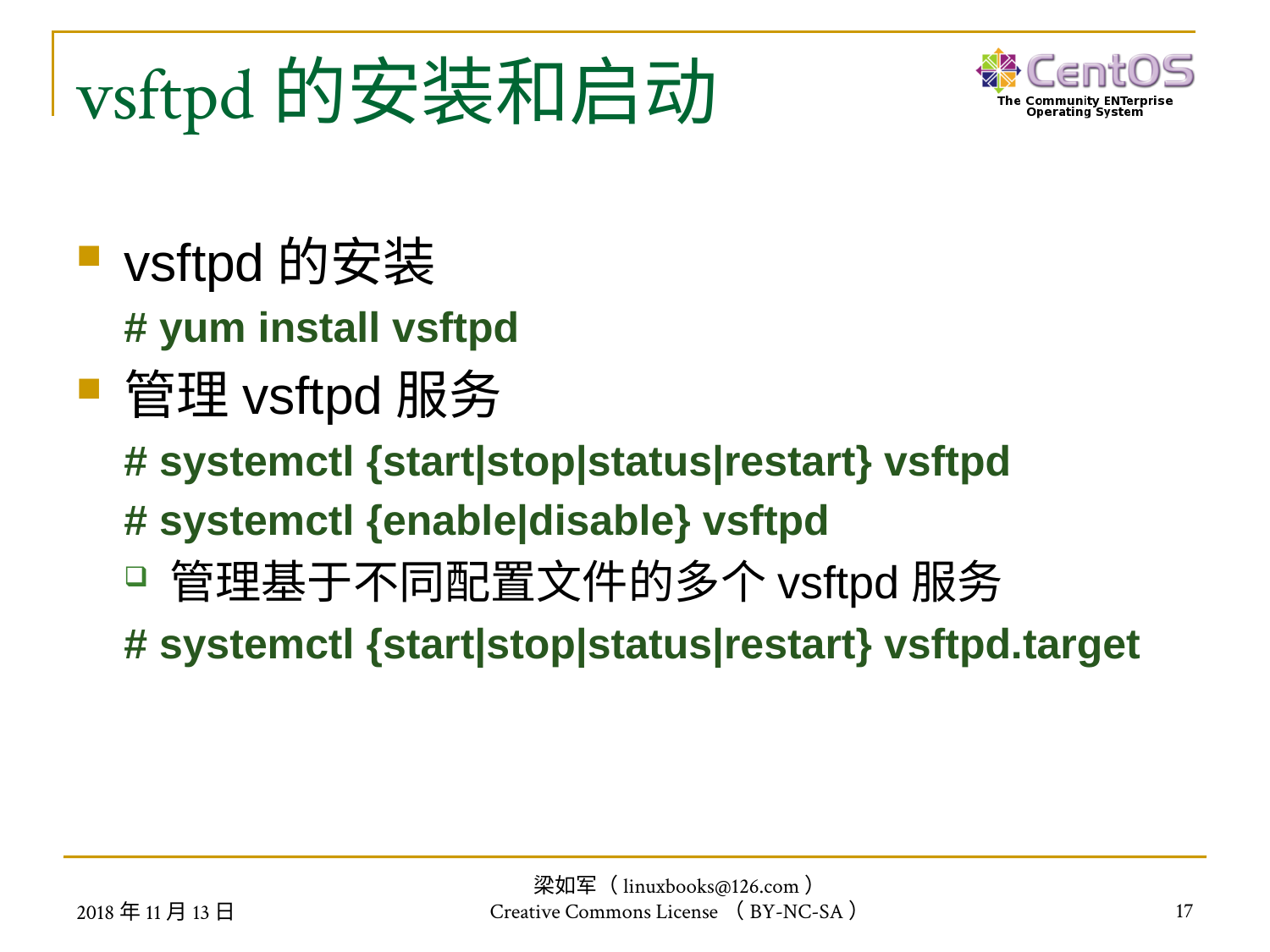

# vsftpd的安装和启动
vsftpd的安装
# yum install vsftpd
管理vsftpd服务
# systemctl {start|stop|status|restart} vsftpd
# systemctl {enable|disable} vsftpd
管理基于不同配置文件的多个vsftpd服务
# systemctl {start|stop|status|restart} vsftpd.target

梁如军（linuxbooks@126.com）
Creative Commons License（BY-NC-SA）
2018年11月13日
17